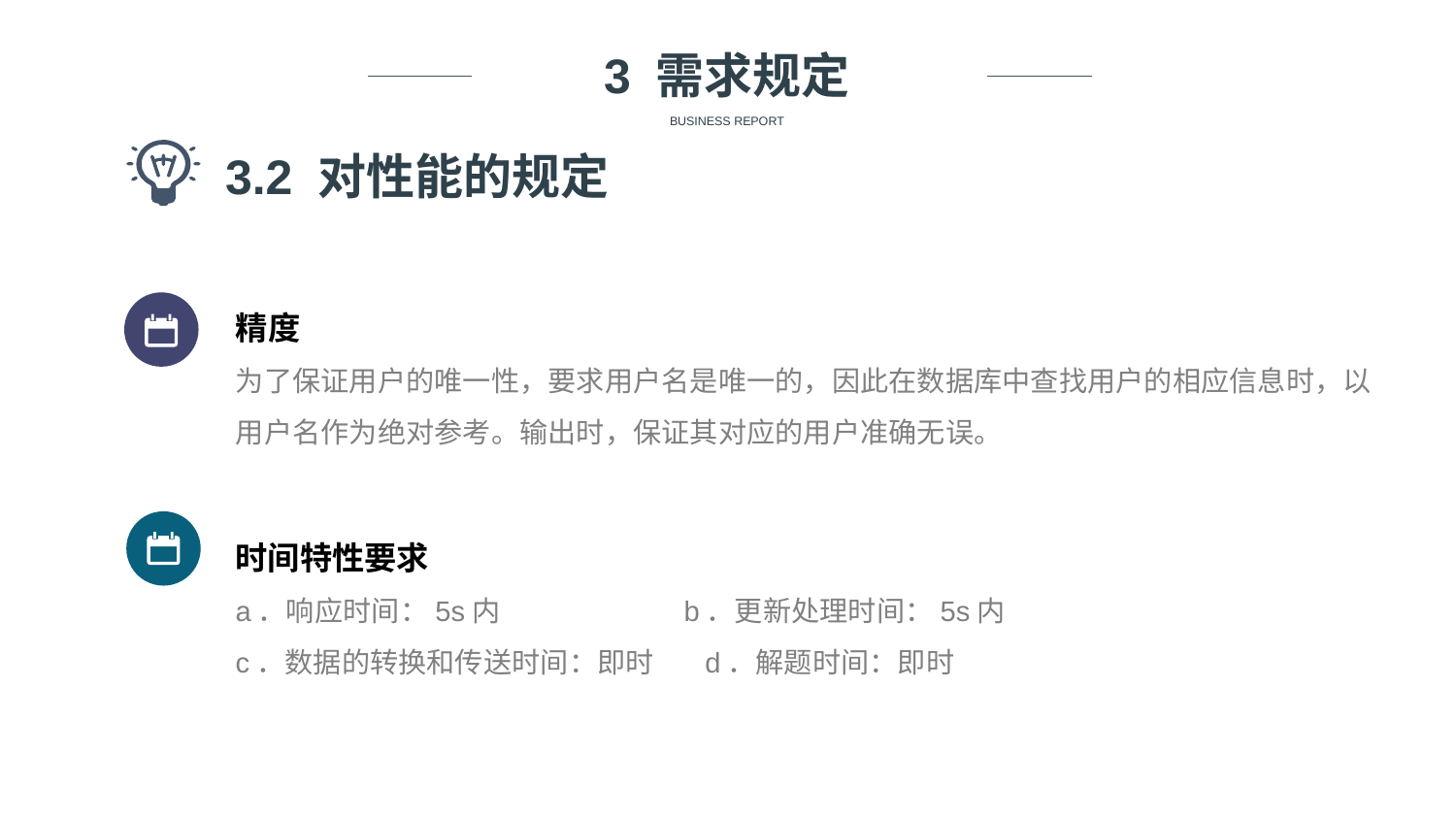

3 需求规定
BUSINESS REPORT
3.2 对性能的规定

精度
为了保证用户的唯一性，要求用户名是唯一的，因此在数据库中查找用户的相应信息时，以用户名作为绝对参考。输出时，保证其对应的用户准确无误。

时间特性要求
a．响应时间：5s内                            b．更新处理时间：5s内
c．数据的转换和传送时间：即时       d．解题时间：即时